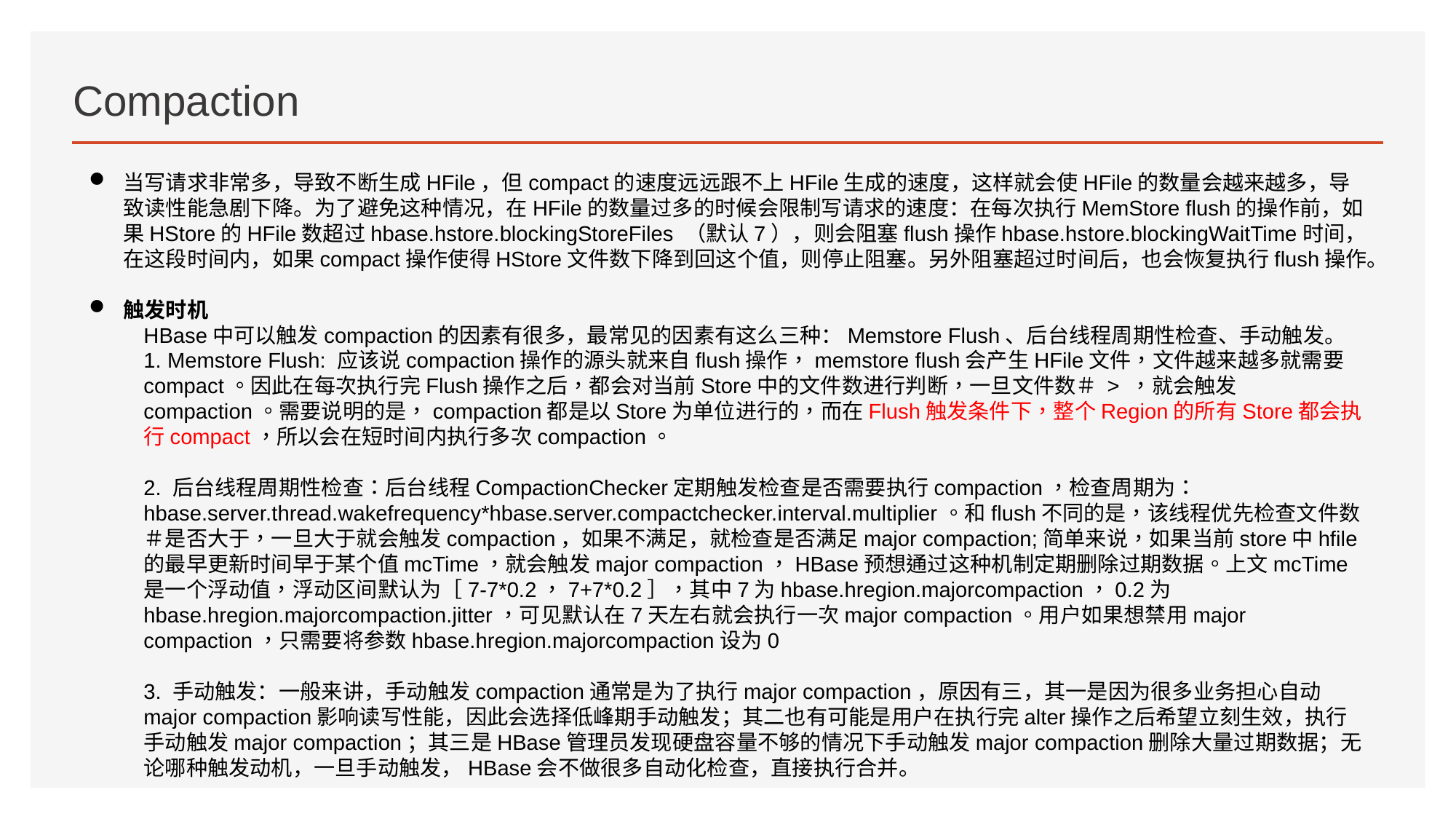

# Compaction
当写请求非常多，导致不断生成HFile，但compact的速度远远跟不上HFile生成的速度，这样就会使HFile的数量会越来越多，导致读性能急剧下降。为了避免这种情况，在HFile的数量过多的时候会限制写请求的速度：在每次执行MemStore flush的操作前，如果HStore的HFile数超过hbase.hstore.blockingStoreFiles （默认7），则会阻塞flush操作hbase.hstore.blockingWaitTime时间，在这段时间内，如果compact操作使得HStore文件数下降到回这个值，则停止阻塞。另外阻塞超过时间后，也会恢复执行flush操作。

触发时机
HBase中可以触发compaction的因素有很多，最常见的因素有这么三种：Memstore Flush、后台线程周期性检查、手动触发。
1. Memstore Flush: 应该说compaction操作的源头就来自flush操作，memstore flush会产生HFile文件，文件越来越多就需要compact。因此在每次执行完Flush操作之后，都会对当前Store中的文件数进行判断，一旦文件数＃ > ，就会触发compaction。需要说明的是，compaction都是以Store为单位进行的，而在Flush触发条件下，整个Region的所有Store都会执行compact，所以会在短时间内执行多次compaction。

2. 后台线程周期性检查：后台线程CompactionChecker定期触发检查是否需要执行compaction，检查周期为：hbase.server.thread.wakefrequency*hbase.server.compactchecker.interval.multiplier。和flush不同的是，该线程优先检查文件数＃是否大于，一旦大于就会触发compaction，如果不满足，就检查是否满足major compaction;简单来说，如果当前store中hfile的最早更新时间早于某个值mcTime，就会触发major compaction，HBase预想通过这种机制定期删除过期数据。上文mcTime是一个浮动值，浮动区间默认为［7-7*0.2，7+7*0.2］，其中7为hbase.hregion.majorcompaction，0.2为hbase.hregion.majorcompaction.jitter，可见默认在7天左右就会执行一次major compaction。用户如果想禁用major compaction，只需要将参数hbase.hregion.majorcompaction设为0

3. 手动触发：一般来讲，手动触发compaction通常是为了执行major compaction，原因有三，其一是因为很多业务担心自动major compaction影响读写性能，因此会选择低峰期手动触发；其二也有可能是用户在执行完alter操作之后希望立刻生效，执行手动触发major compaction；其三是HBase管理员发现硬盘容量不够的情况下手动触发major compaction删除大量过期数据；无论哪种触发动机，一旦手动触发，HBase会不做很多自动化检查，直接执行合并。